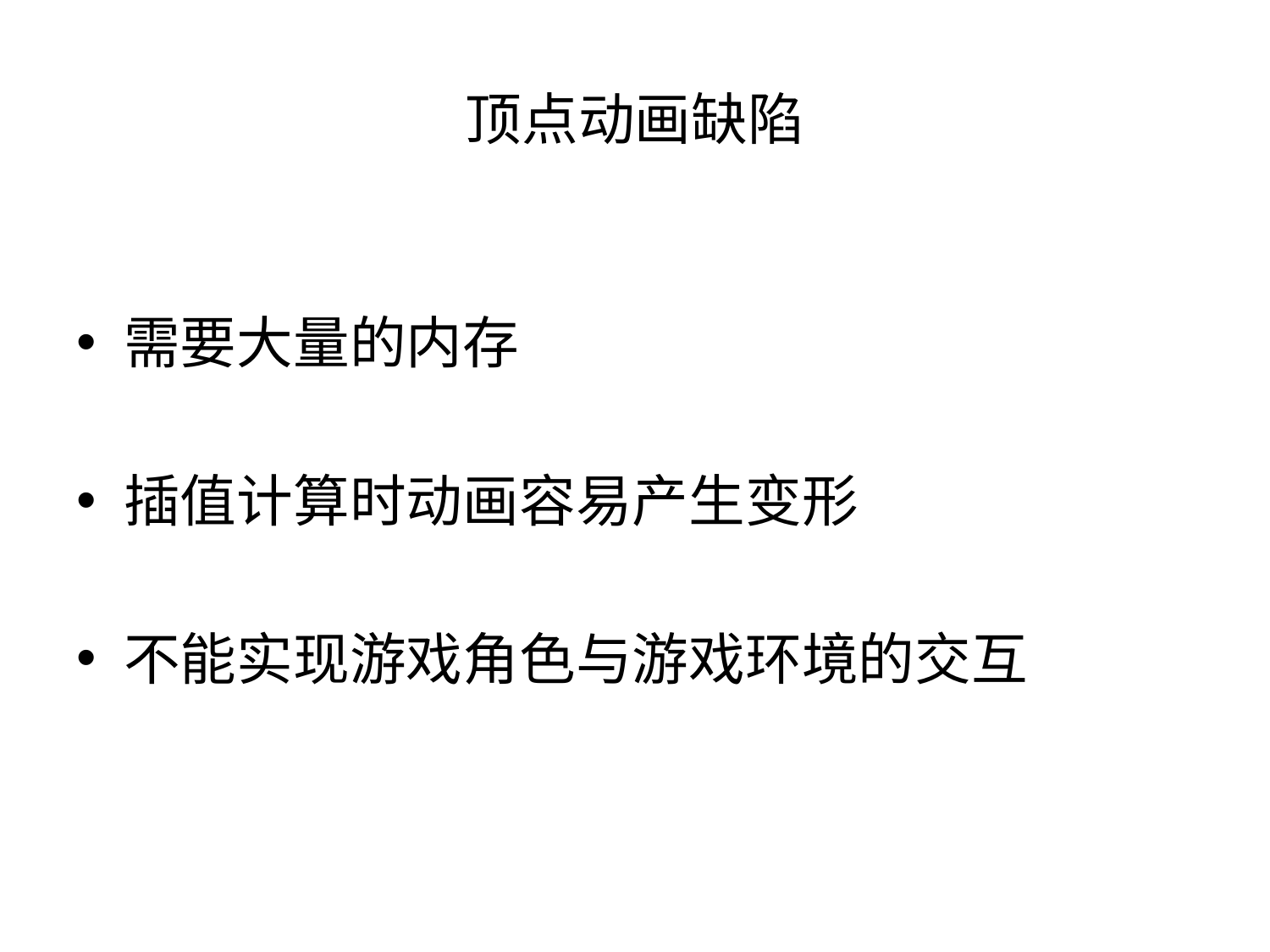

# 顶点动画缺陷

需要大量的内存

插值计算时动画容易产生变形

不能实现游戏角色与游戏环境的交互